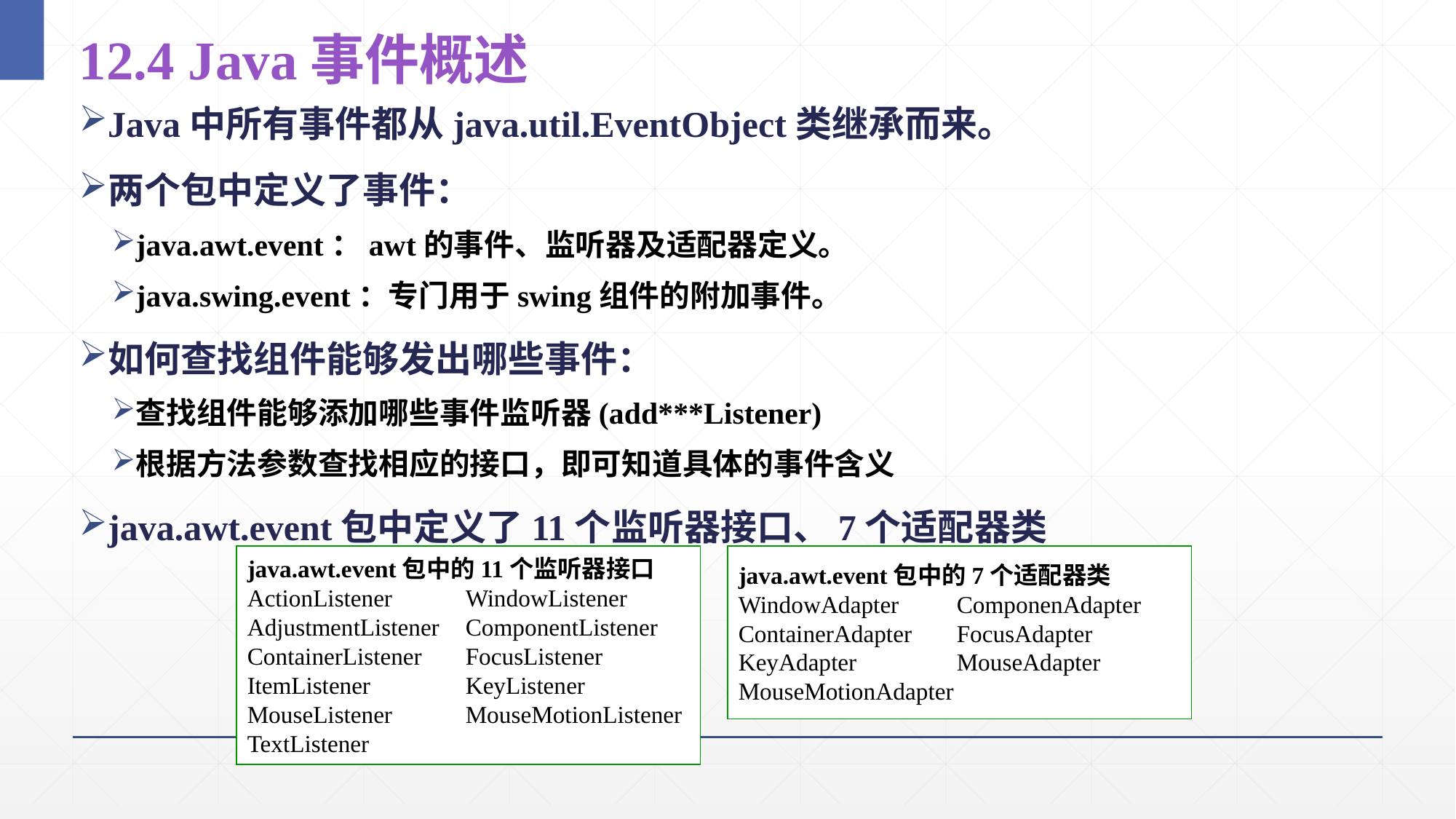

14
# 12.4 Java事件概述
Java中所有事件都从java.util.EventObject类继承而来。
两个包中定义了事件：
java.awt.event：awt的事件、监听器及适配器定义。
java.swing.event：专门用于swing组件的附加事件。
如何查找组件能够发出哪些事件：
查找组件能够添加哪些事件监听器(add***Listener)
根据方法参数查找相应的接口，即可知道具体的事件含义
java.awt.event包中定义了11个监听器接口、7个适配器类
java.awt.event包中的11个监听器接口
ActionListener	WindowListener
AdjustmentListener	ComponentListener
ContainerListener	FocusListener
ItemListener	KeyListener
MouseListener	MouseMotionListener
TextListener
java.awt.event包中的7个适配器类
WindowAdapter	ComponenAdapter
ContainerAdapter	FocusAdapter
KeyAdapter	MouseAdapter
MouseMotionAdapter